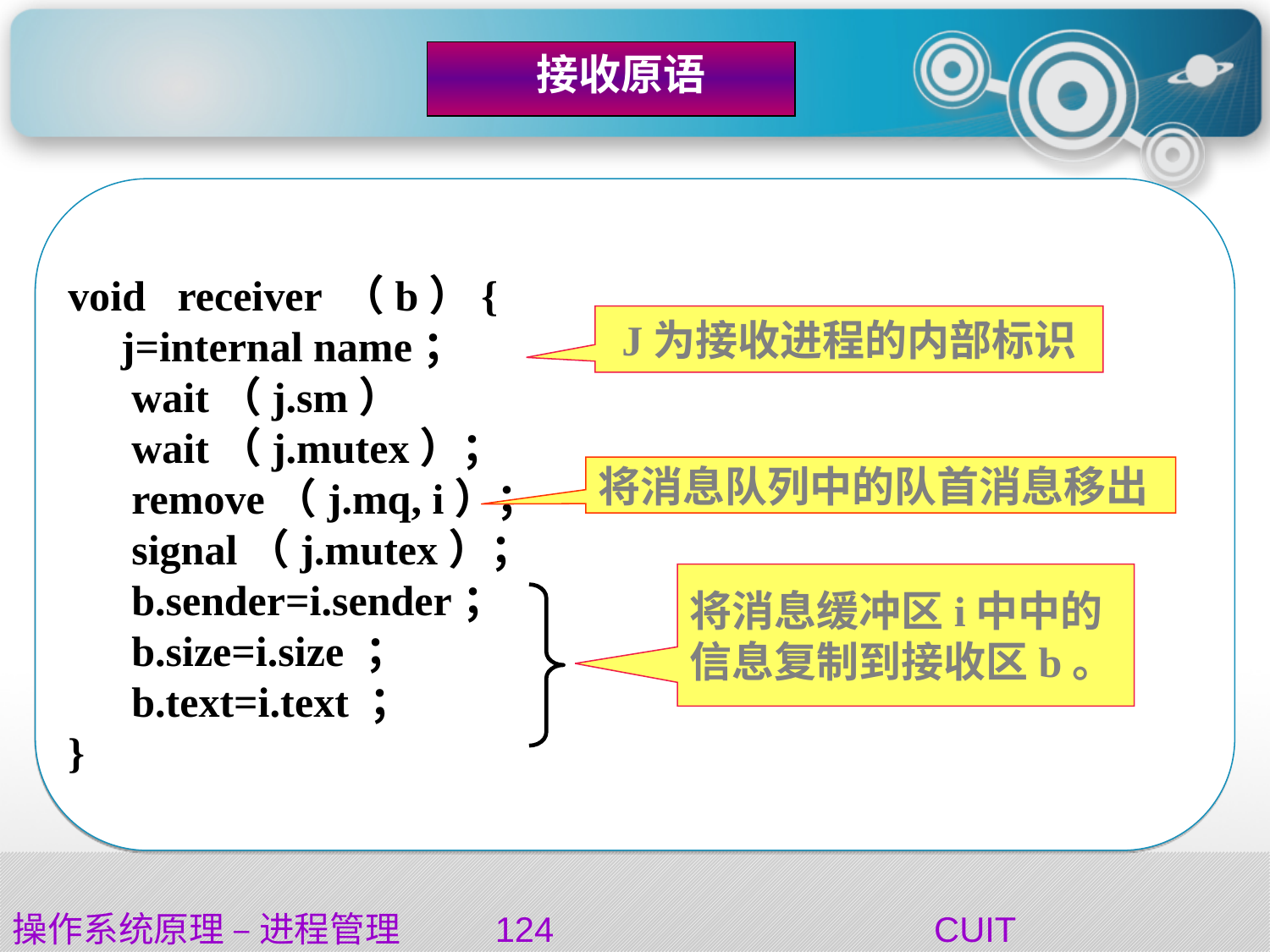

接收原语
void   receiver （b）{
     j=internal name；
      wait（j.sm）
      wait（j.mutex）；
      remove（j.mq, i）；
      signal（j.mutex）；
      b.sender=i.sender；
      b.size=i.size ；
      b.text=i.text ；
}
J为接收进程的内部标识
将消息队列中的队首消息移出
将消息缓冲区i中中的信息复制到接收区b。